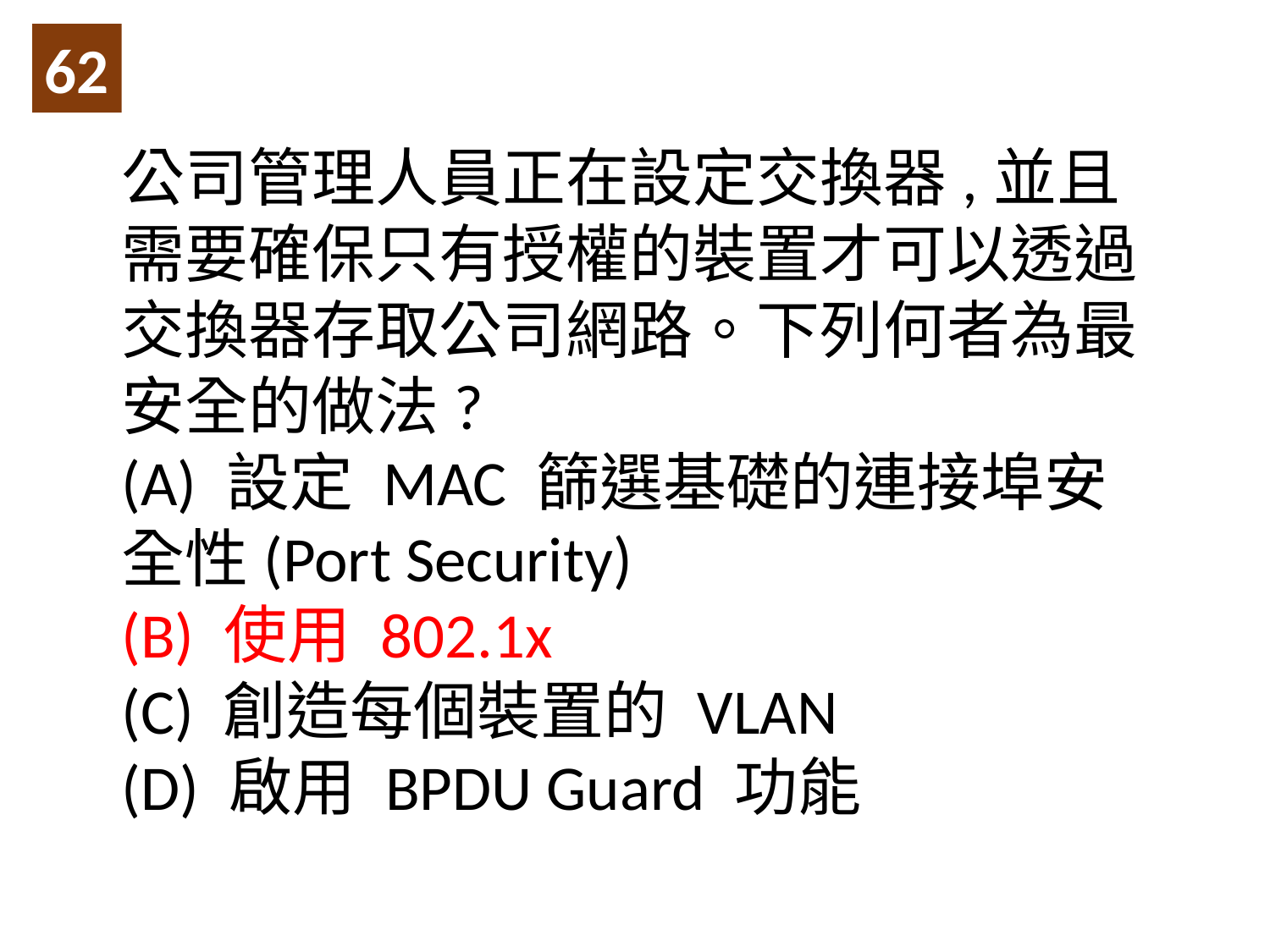

62
公司管理人員正在設定交換器,並且需要確保只有授權的裝置才可以透過交換器存取公司網路。下列何者為最安全的做法?
(A) 設定 MAC 篩選基礎的連接埠安全性(Port Security)
(B) 使用 802.1x
(C) 創造每個裝置的 VLAN
(D) 啟用 BPDU Guard 功能